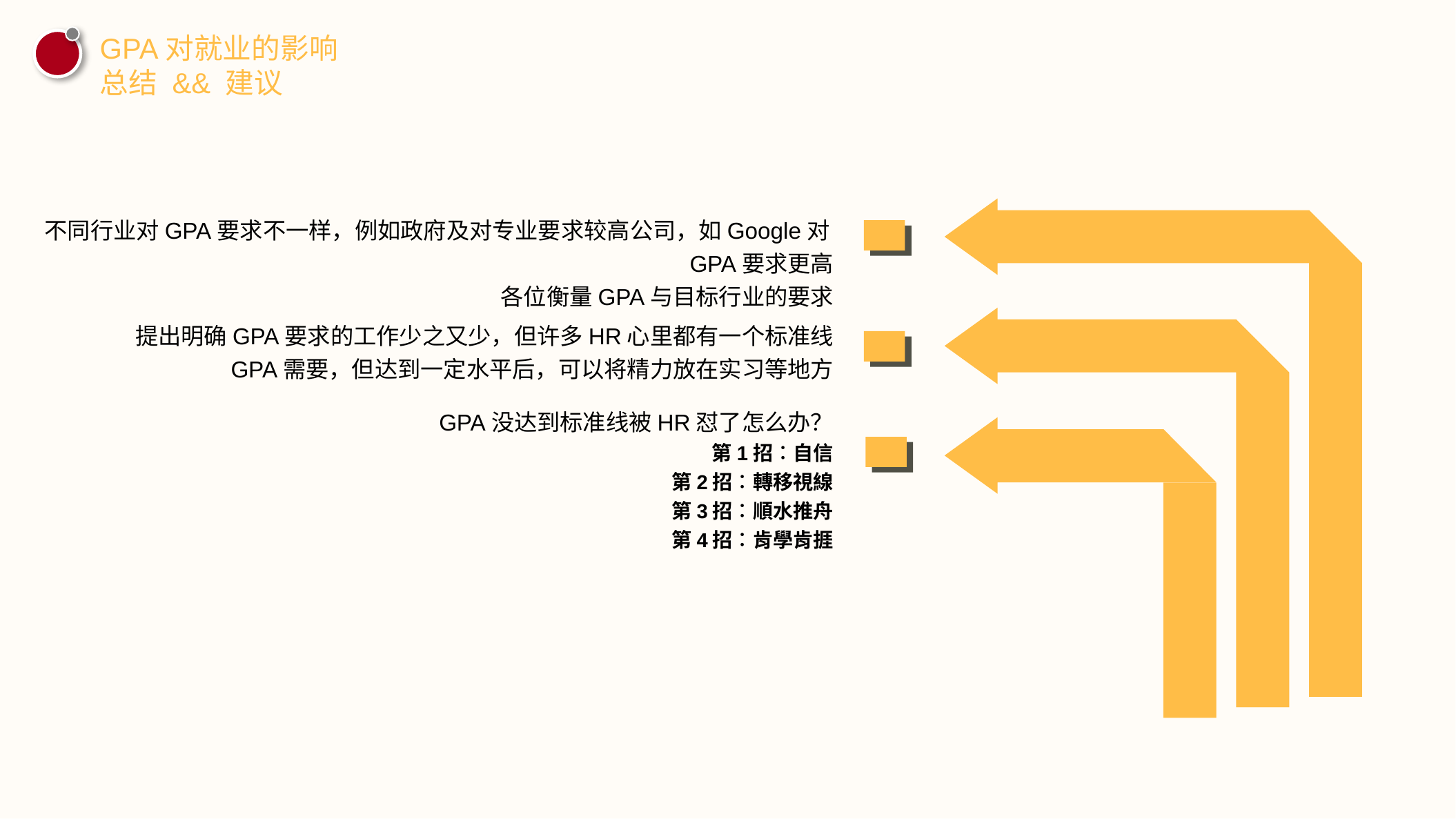

GPA对就业的影响
总结 && 建议
不同行业对GPA要求不一样，例如政府及对专业要求较高公司，如Google对GPA要求更高
各位衡量GPA与目标行业的要求

提出明确GPA要求的工作少之又少，但许多HR心里都有一个标准线
GPA需要，但达到一定水平后，可以将精力放在实习等地方

GPA没达到标准线被HR怼了怎么办？
第1招︰自信
第2招︰轉移視線
第3招︰順水推舟
第4招︰肯學肯捱